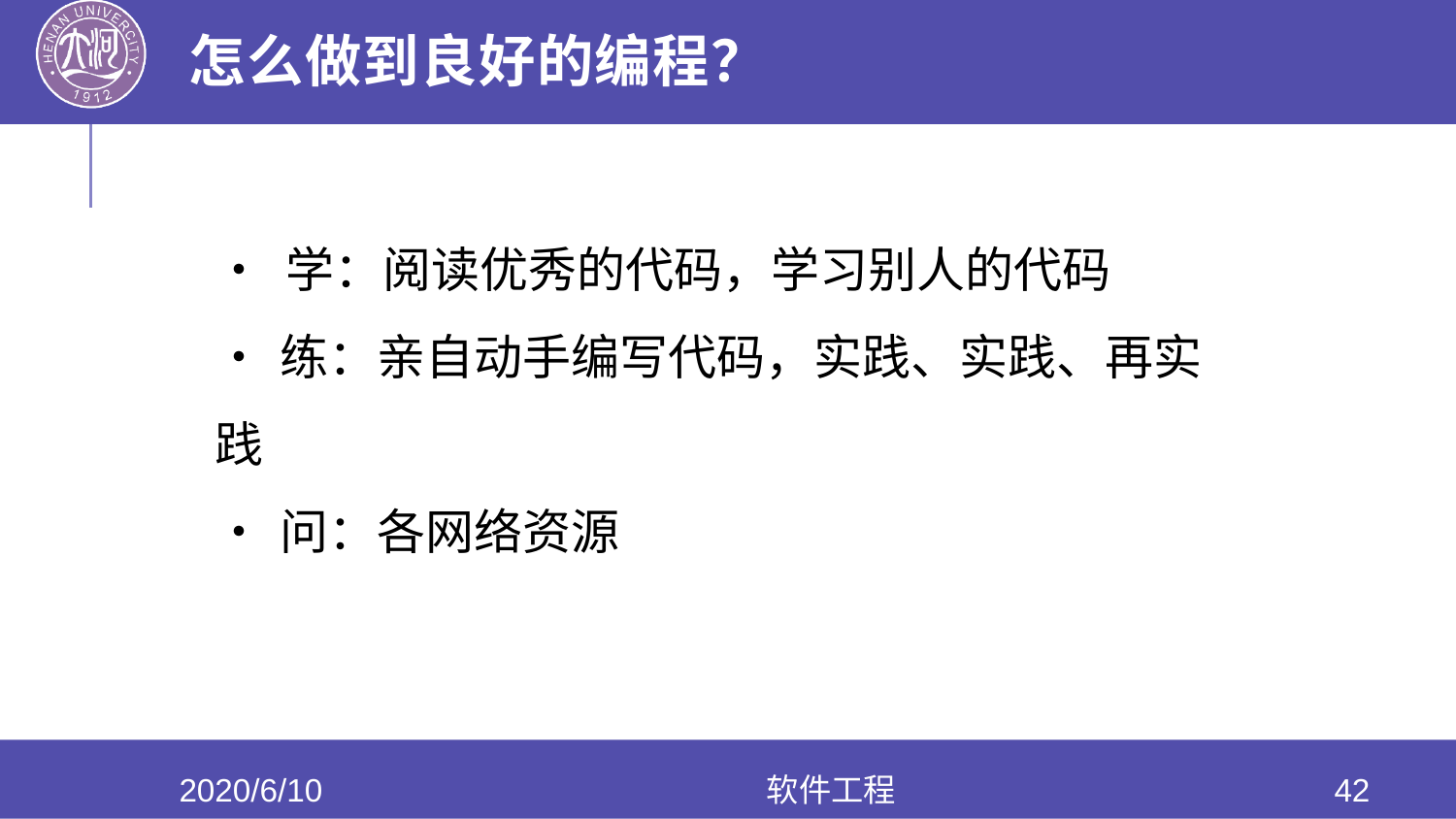

# 怎么做到良好的编程？
• 学：阅读优秀的代码，学习别人的代码
• 练：亲自动手编写代码，实践、实践、再实践
• 问：各网络资源
2020/6/10
软件工程
42